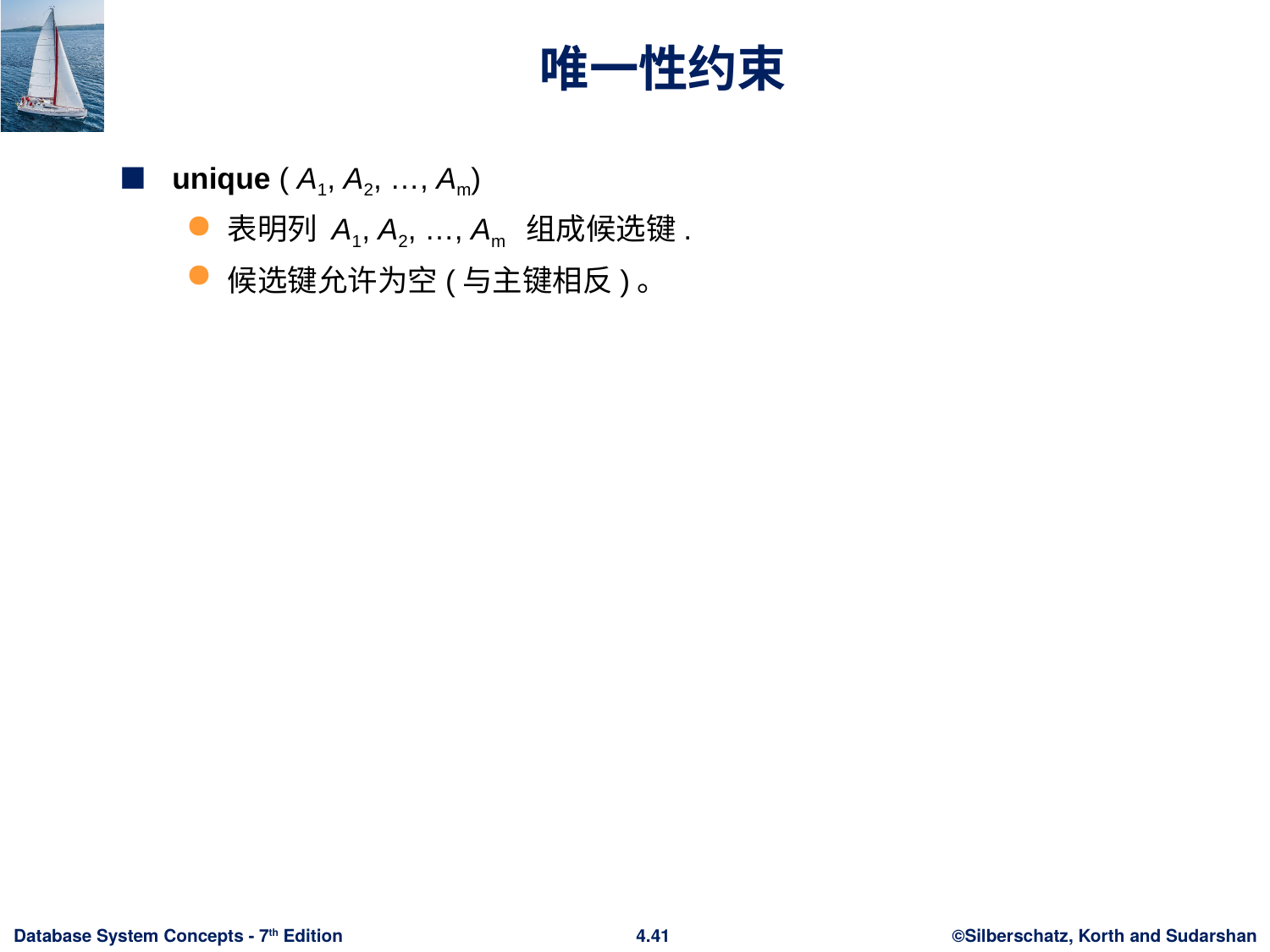

# 唯一性约束
unique ( A1, A2, …, Am)
表明列 A1, A2, …, Am  组成候选键.
候选键允许为空(与主键相反)。